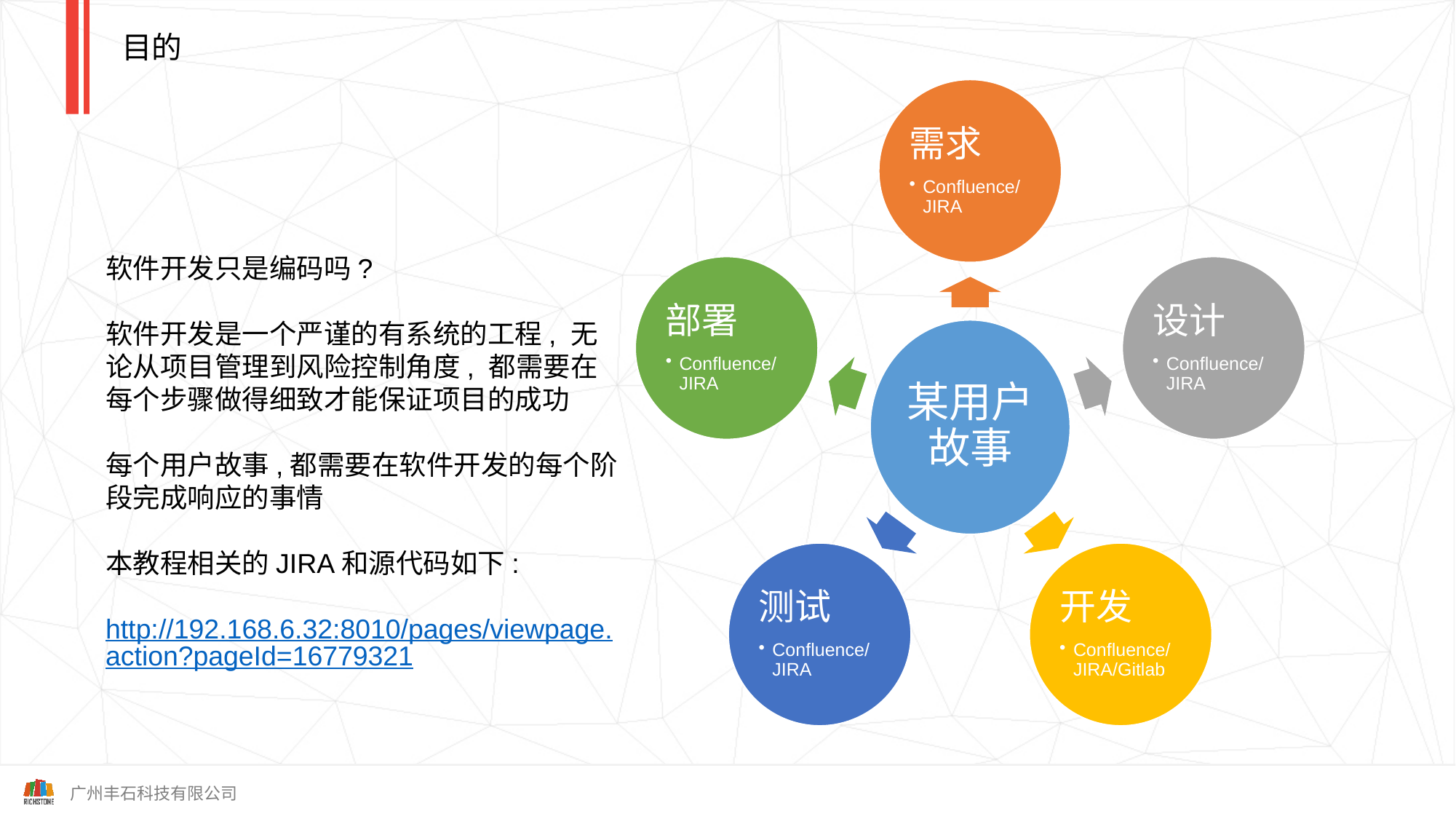

目的
某用户故事

需求
Confluence/JIRA

设计
Confluence/JIRA

开发
Confluence/JIRA/Gitlab

测试
Confluence/JIRA

部署
Confluence/JIRA
软件开发只是编码吗?

软件开发是一个严谨的有系统的工程, 无论从项目管理到风险控制角度, 都需要在每个步骤做得细致才能保证项目的成功

每个用户故事,都需要在软件开发的每个阶段完成响应的事情

本教程相关的JIRA和源代码如下:

http://192.168.6.32:8010/pages/viewpage.action?pageId=16779321